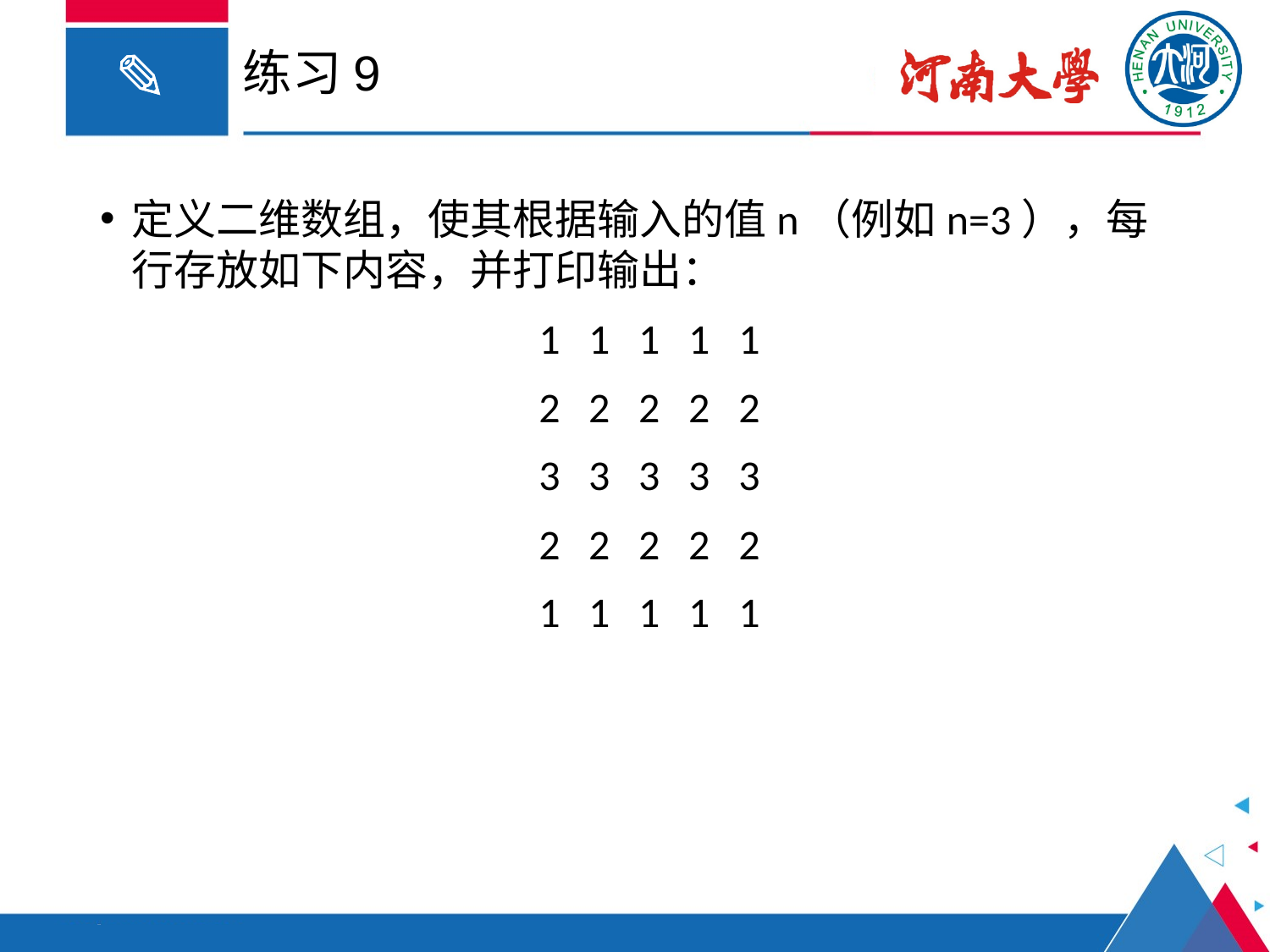

# 练习9
定义二维数组，使其根据输入的值n（例如n=3），每行存放如下内容，并打印输出：
   1   1   1   1   1
   2   2   2   2   2
   3   3   3   3   3
   2   2   2   2   2
   1   1   1   1   1